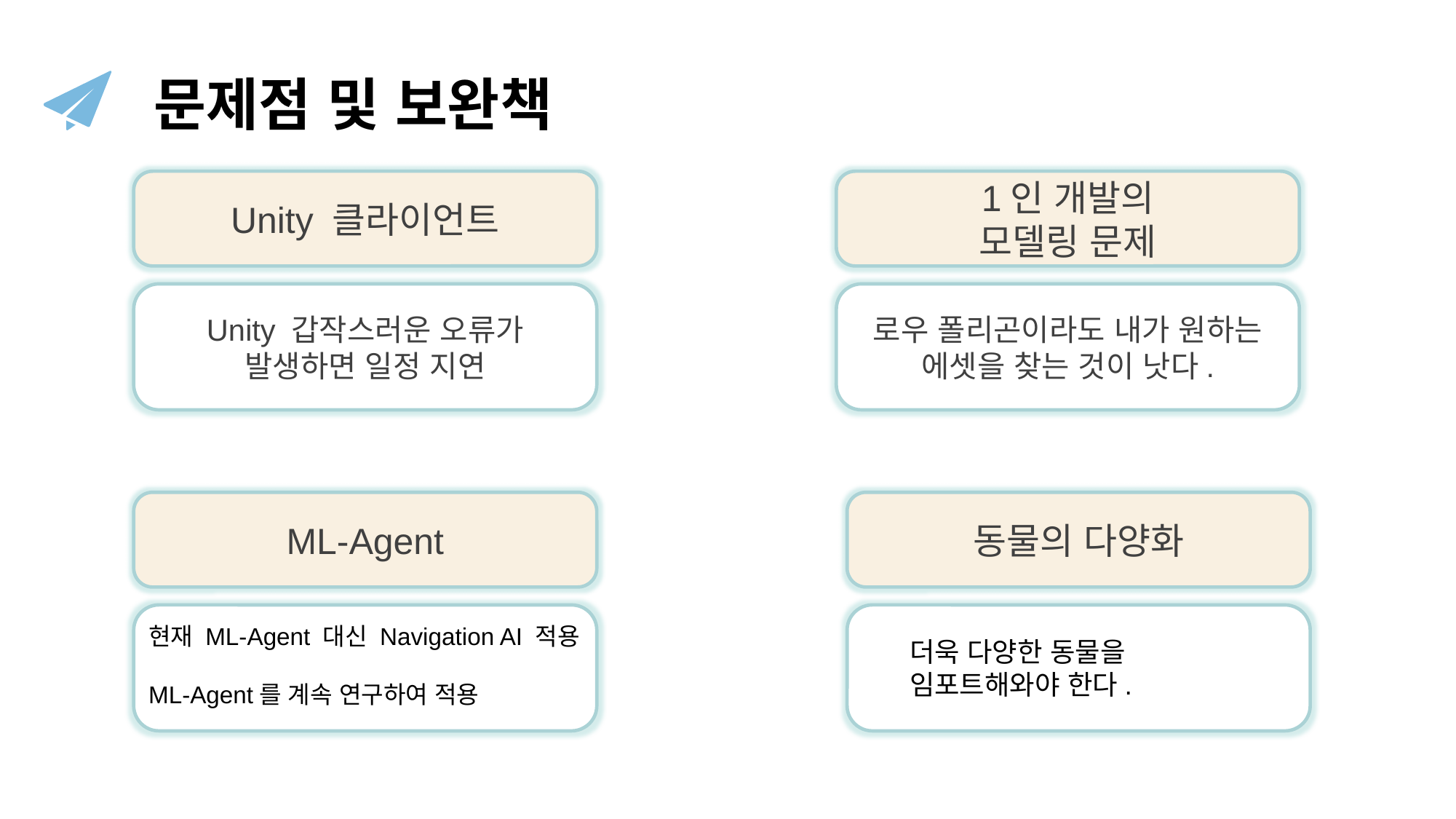

동물의 숲

문제점 및 보완책
Unity 클라이언트
Unity 갑작스러운 오류가 발생하면 일정 지연
1인 개발의
모델링 문제
로우 폴리곤이라도 내가 원하는 에셋을 찾는 것이 낫다.
ML-Agent

동물의 다양화

현재 ML-Agent 대신 Navigation AI 적용

ML-Agent를 계속 연구하여 적용

더욱 다양한 동물을 임포트해와야 한다.
위험요소로부터 살아남아야 한다